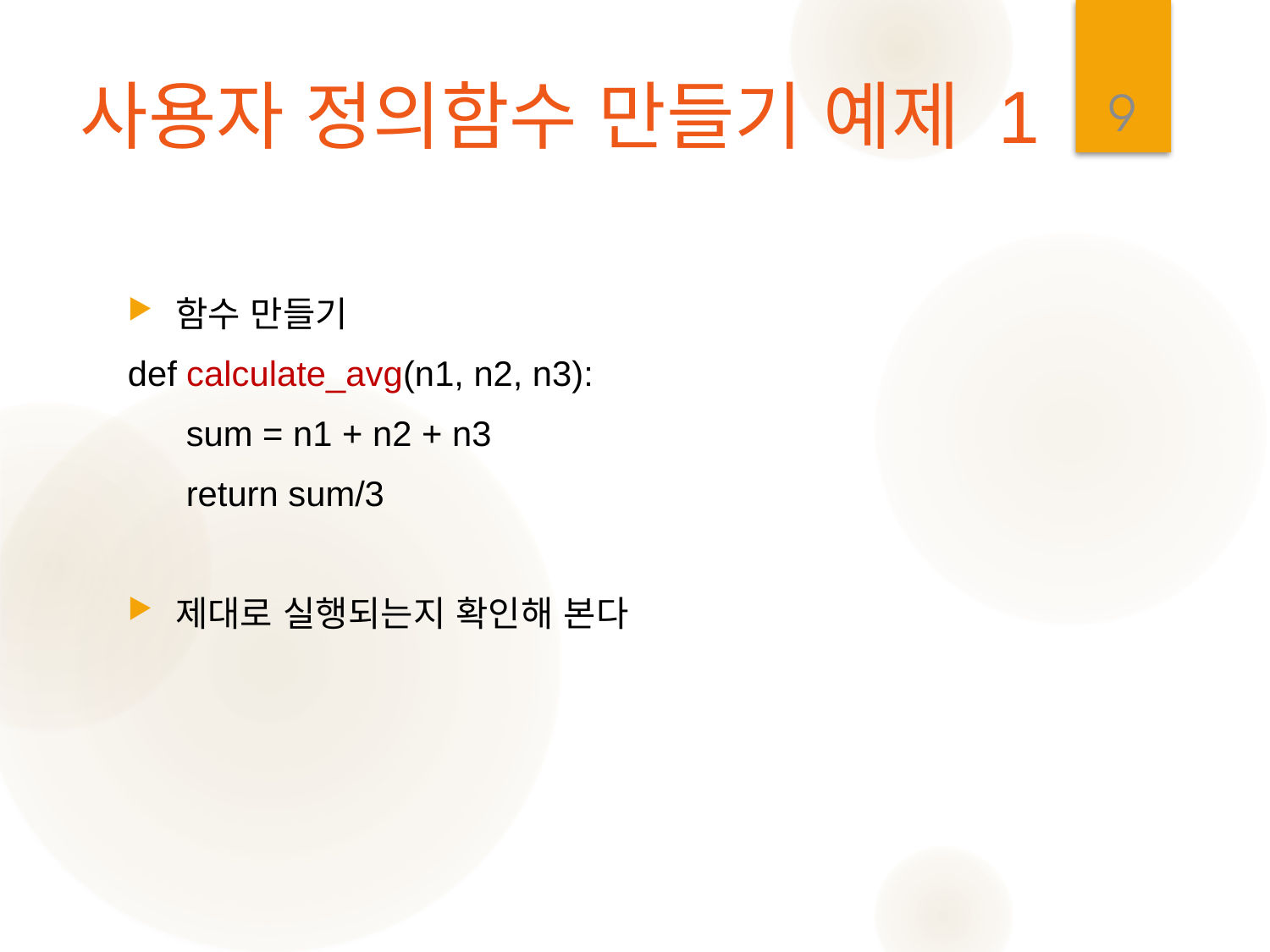

9
# 사용자 정의함수 만들기 예제 1
함수 만들기
def calculate_avg(n1, n2, n3):
      sum = n1 + n2 + n3
      return sum/3

제대로 실행되는지 확인해 본다